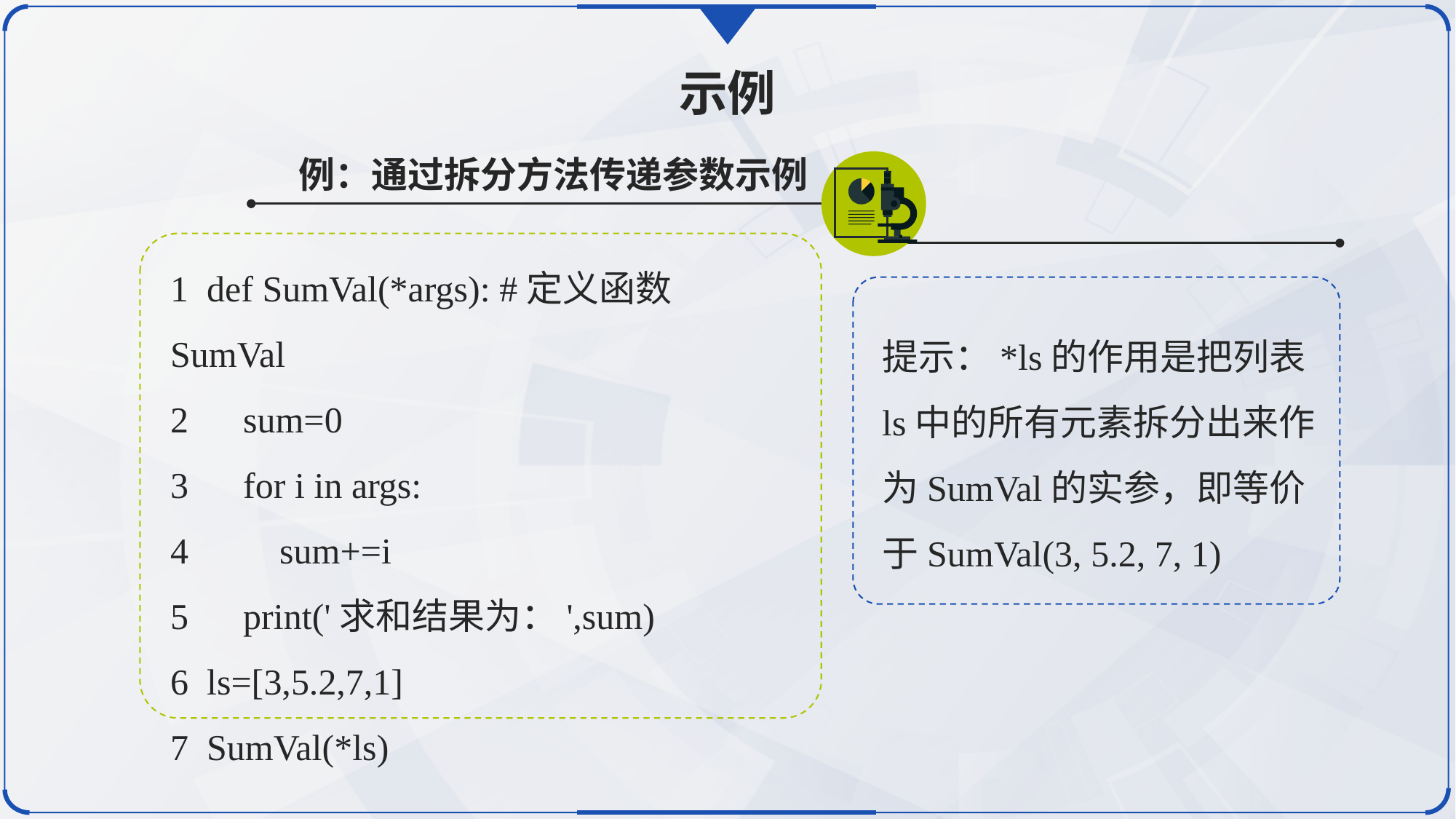

示例
例：通过拆分方法传递参数示例

1  def SumVal(*args): #定义函数SumVal
2      sum=0
3      for i in args:
4          sum+=i
5      print('求和结果为：',sum)
6  ls=[3,5.2,7,1]
7  SumVal(*ls)

提示：*ls的作用是把列表ls中的所有元素拆分出来作为SumVal的实参，即等价于SumVal(3, 5.2, 7, 1)